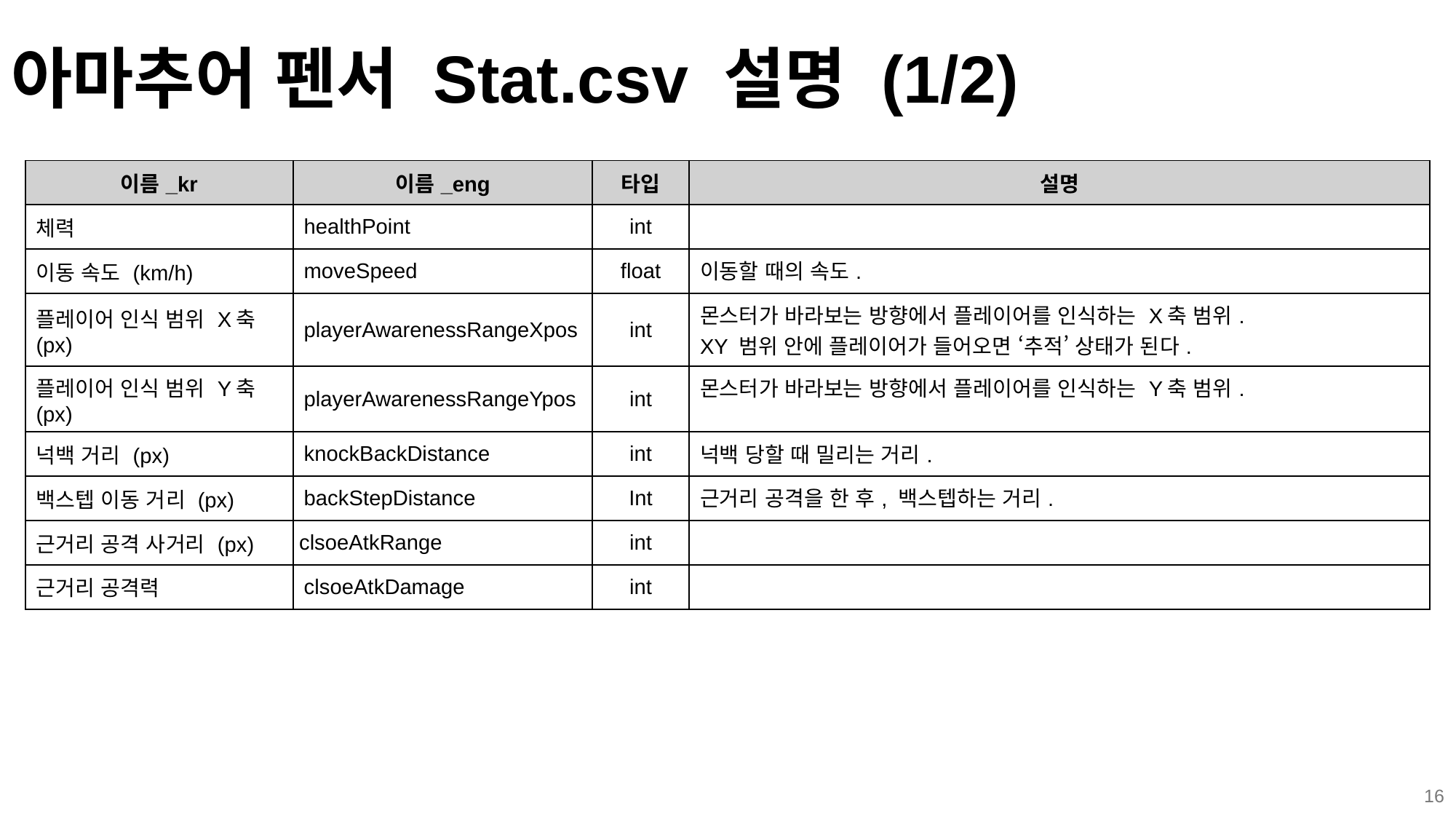

# 아마추어 펜서 Stat.csv 설명 (1/2)
| 이름\_kr | 이름\_eng | 타입 | 설명 |
| --- | --- | --- | --- |
| 체력 | healthPoint | int |  |
| 이동 속도 (km/h) | moveSpeed | float | 이동할 때의 속도. |
| 플레이어 인식 범위 X축 (px) | playerAwarenessRangeXpos | int | 몬스터가 바라보는 방향에서 플레이어를 인식하는 X축 범위. XY 범위 안에 플레이어가 들어오면 ‘추적’ 상태가 된다. |
| 플레이어 인식 범위 Y축 (px) | playerAwarenessRangeYpos | int | 몬스터가 바라보는 방향에서 플레이어를 인식하는 Y축 범위. |
| 넉백 거리 (px) | knockBackDistance | int | 넉백 당할 때 밀리는 거리. |
| 백스텝 이동 거리 (px) | backStepDistance | Int | 근거리 공격을 한 후, 백스텝하는 거리. |
| 근거리 공격 사거리 (px) | clsoeAtkRange | int |  |
| 근거리 공격력 | clsoeAtkDamage | int |  |
16